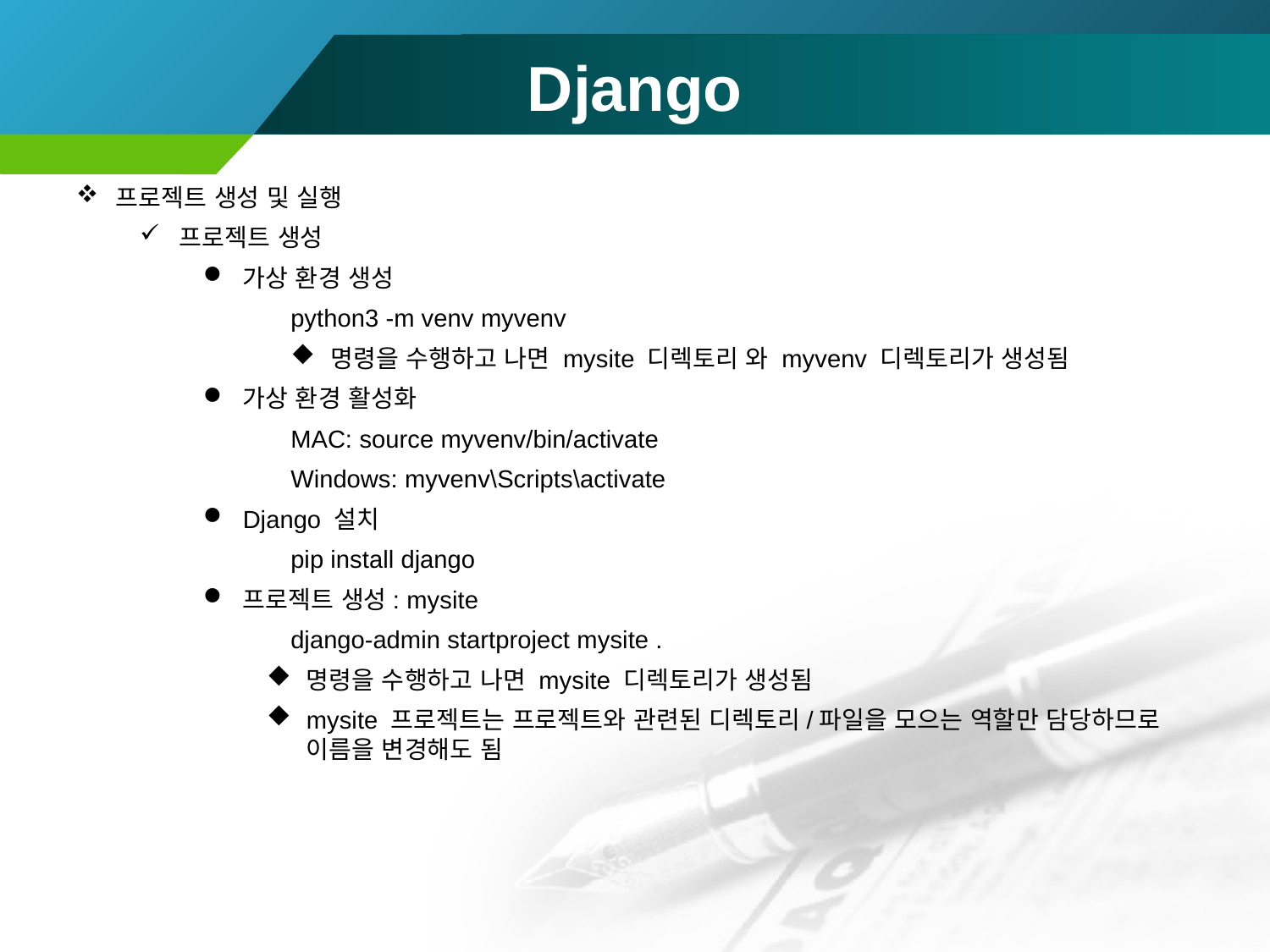

# Django
프로젝트 생성 및 실행
프로젝트 생성
가상 환경 생성
python3 -m venv myvenv
명령을 수행하고 나면 mysite 디렉토리 와 myvenv 디렉토리가 생성됨
가상 환경 활성화
MAC: source myvenv/bin/activate
Windows: myvenv\Scripts\activate
Django 설치
pip install django
프로젝트 생성: mysite
django-admin startproject mysite .
명령을 수행하고 나면 mysite 디렉토리가 생성됨
mysite 프로젝트는 프로젝트와 관련된 디렉토리/파일을 모으는 역할만 담당하므로 이름을 변경해도 됨